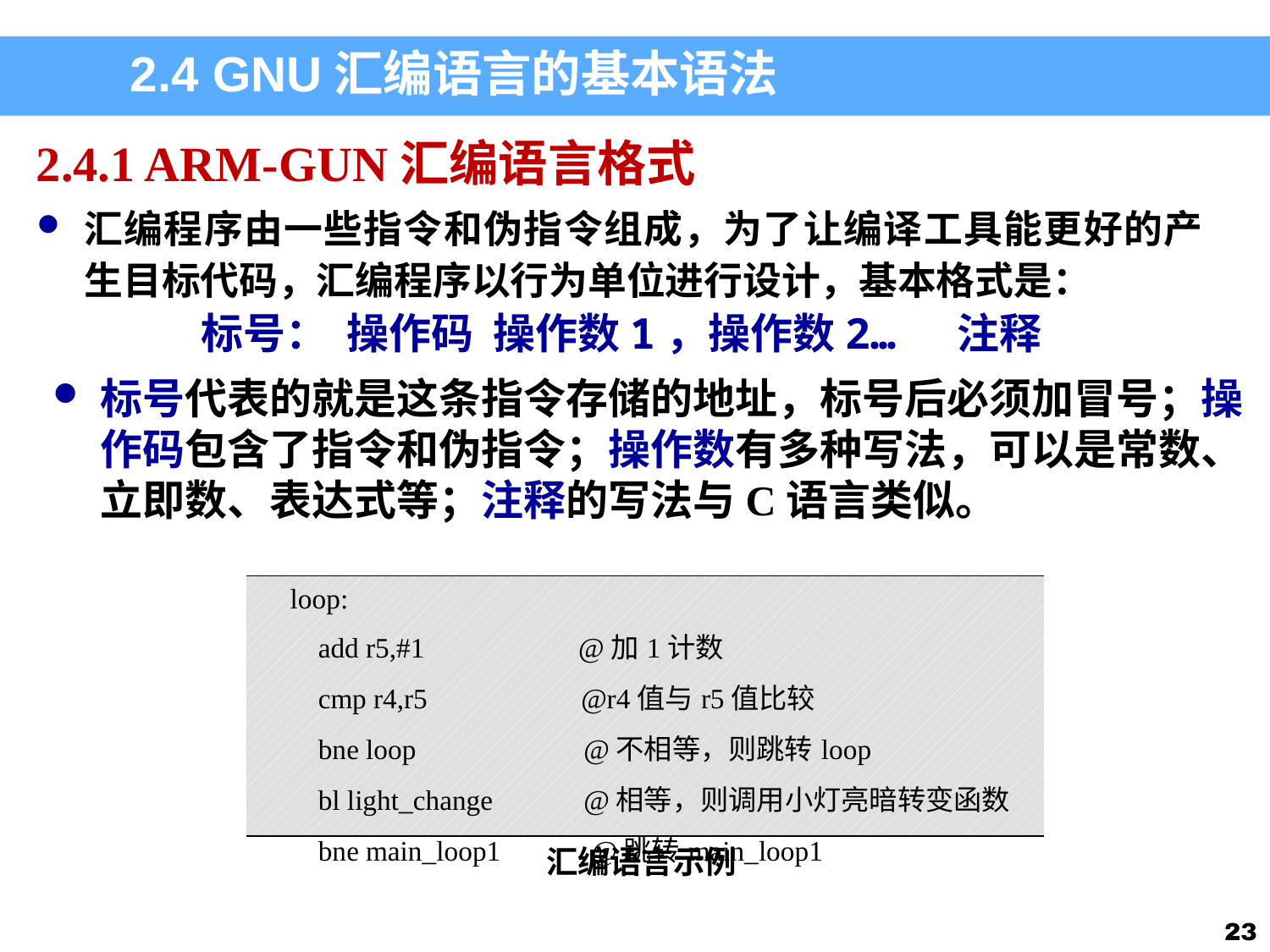

2.4 GNU汇编语言的基本语法
2.4.1 ARM-GUN汇编语言格式
汇编程序由一些指令和伪指令组成，为了让编译工具能更好的产生目标代码，汇编程序以行为单位进行设计，基本格式是：
标号：  操作码  操作数1，操作数2…  注释
标号代表的就是这条指令存储的地址，标号后必须加冒号；操作码包含了指令和伪指令；操作数有多种写法，可以是常数、立即数、表达式等；注释的写法与C语言类似。
| loop: add r5,#1 @加1计数 cmp r4,r5 @r4值与r5值比较 bne loop @不相等，则跳转loop bl light\_change @相等，则调用小灯亮暗转变函数 bne main\_loop1 @跳转main\_loop1 |
| --- |
汇编语言示例
23